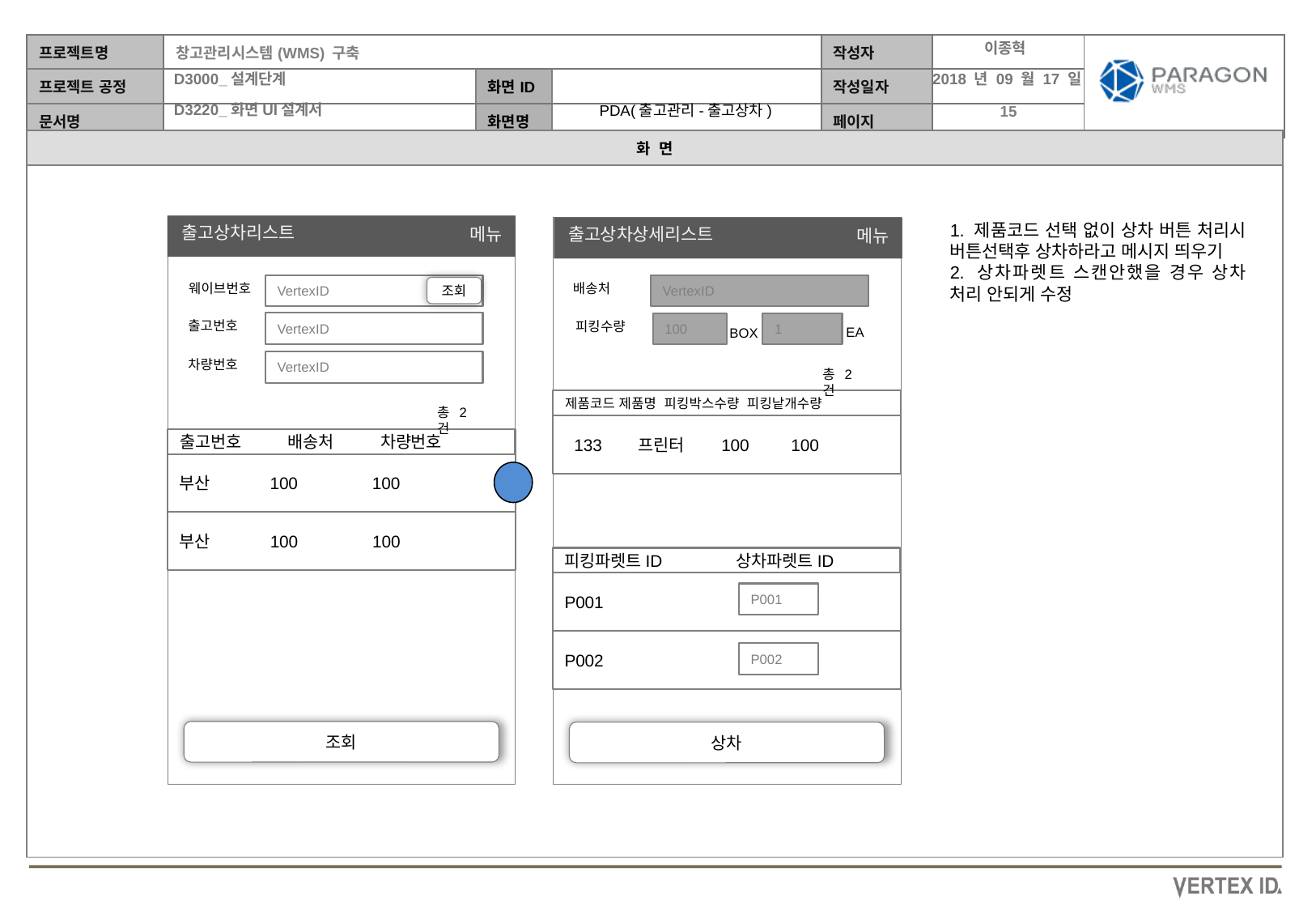

이종혁
2018 년 09 월 17 일
PDA(출고관리-출고상차)
1. 제품코드 선택 없이 상차 버튼 처리시 버튼선택후 상차하라고 메시지 띄우기
2. 상차파렛트 스캔안했을 경우 상차 처리 안되게 수정

출고상차리스트
메뉴

출고상차상세리스트
메뉴
웨이브번호
배송처
VertexID
VertexID
조회
출고번호
피킹수량
VertexID
100
1
EA
BOX
차량번호
VertexID
총2건
제품코드 제품명  피킹박스수량  피킹낱개수량
총2건
  133       프린터       100         100
출고번호          배송처          차량번호
부산            100                100

부산            100                100
피킹파렛트ID               상차파렛트ID
P001
P001
P002
P002
조회
상차